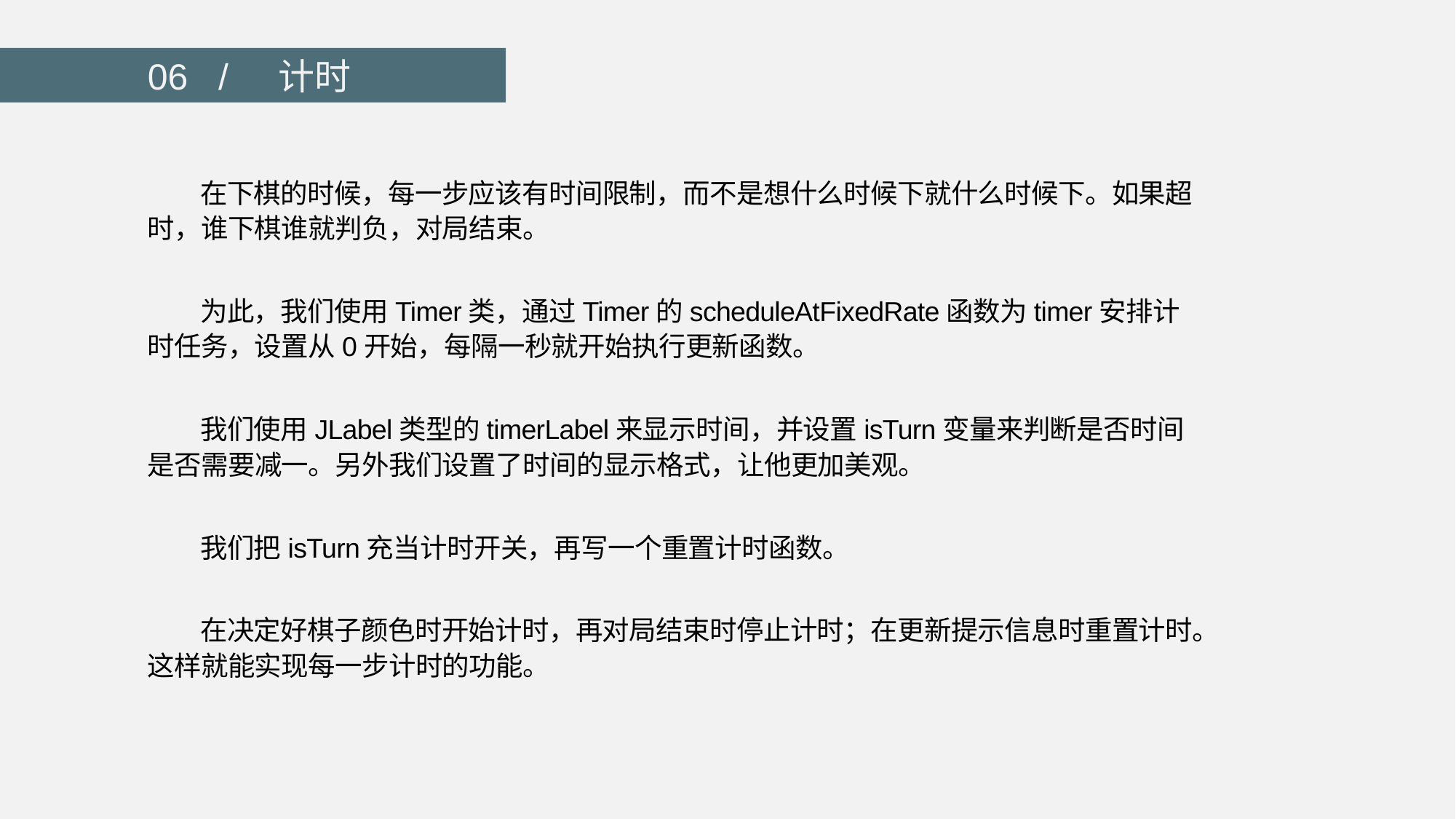

06   /    计时
  在下棋的时候，每一步应该有时间限制，而不是想什么时候下就什么时候下。如果超时，谁下棋谁就判负，对局结束。

  为此，我们使用Timer类，通过Timer的scheduleAtFixedRate函数为timer安排计时任务，设置从0开始，每隔一秒就开始执行更新函数。

  我们使用JLabel类型的timerLabel来显示时间，并设置isTurn变量来判断是否时间是否需要减一。另外我们设置了时间的显示格式，让他更加美观。

  我们把isTurn充当计时开关，再写一个重置计时函数。

  在决定好棋子颜色时开始计时，再对局结束时停止计时；在更新提示信息时重置计时。这样就能实现每一步计时的功能。